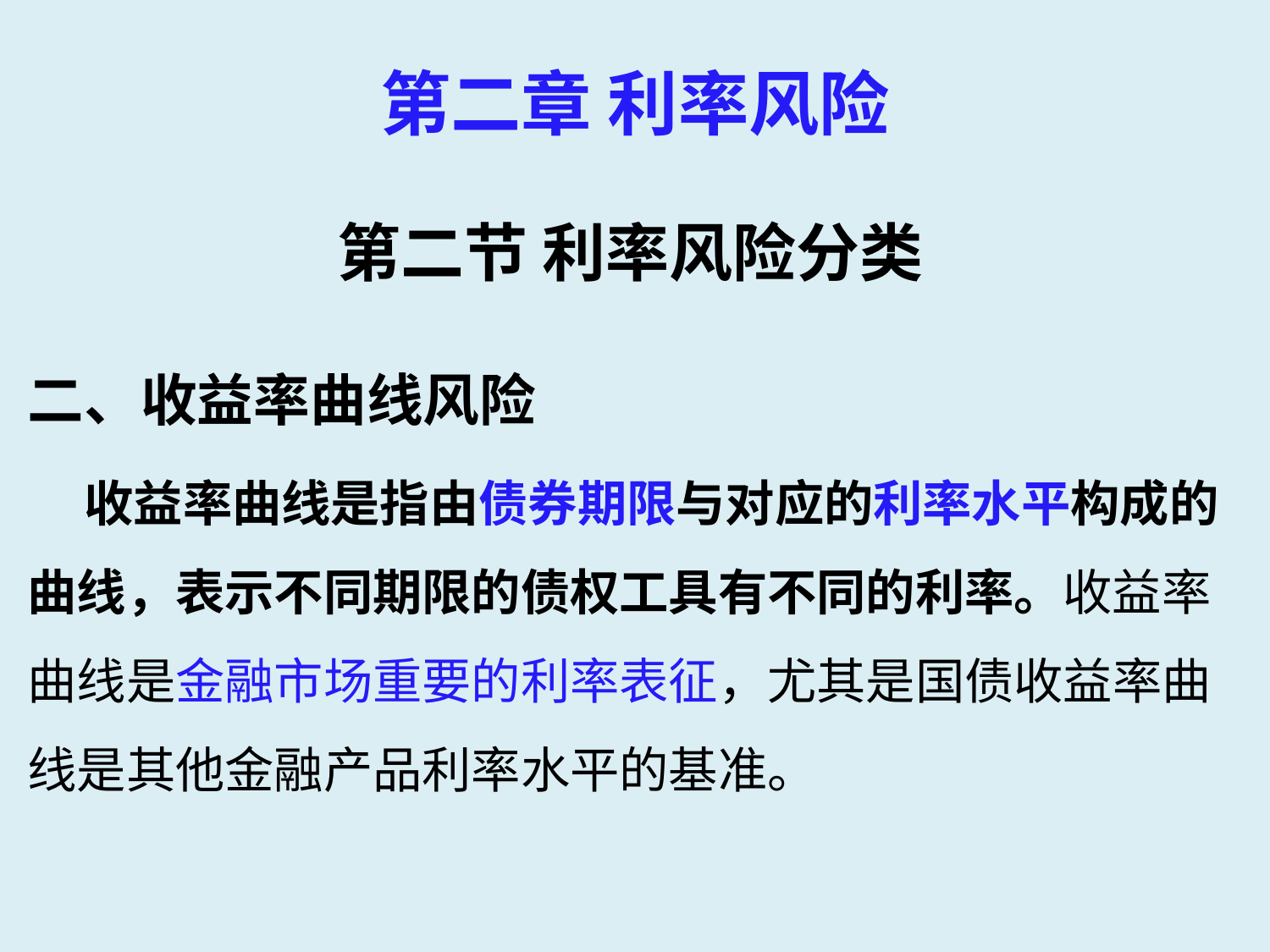

# 第二章 利率风险
第二节 利率风险分类

二、收益率曲线风险
    收益率曲线是指由债券期限与对应的利率水平构成的曲线，表示不同期限的债权工具有不同的利率。收益率曲线是金融市场重要的利率表征，尤其是国债收益率曲线是其他金融产品利率水平的基准。